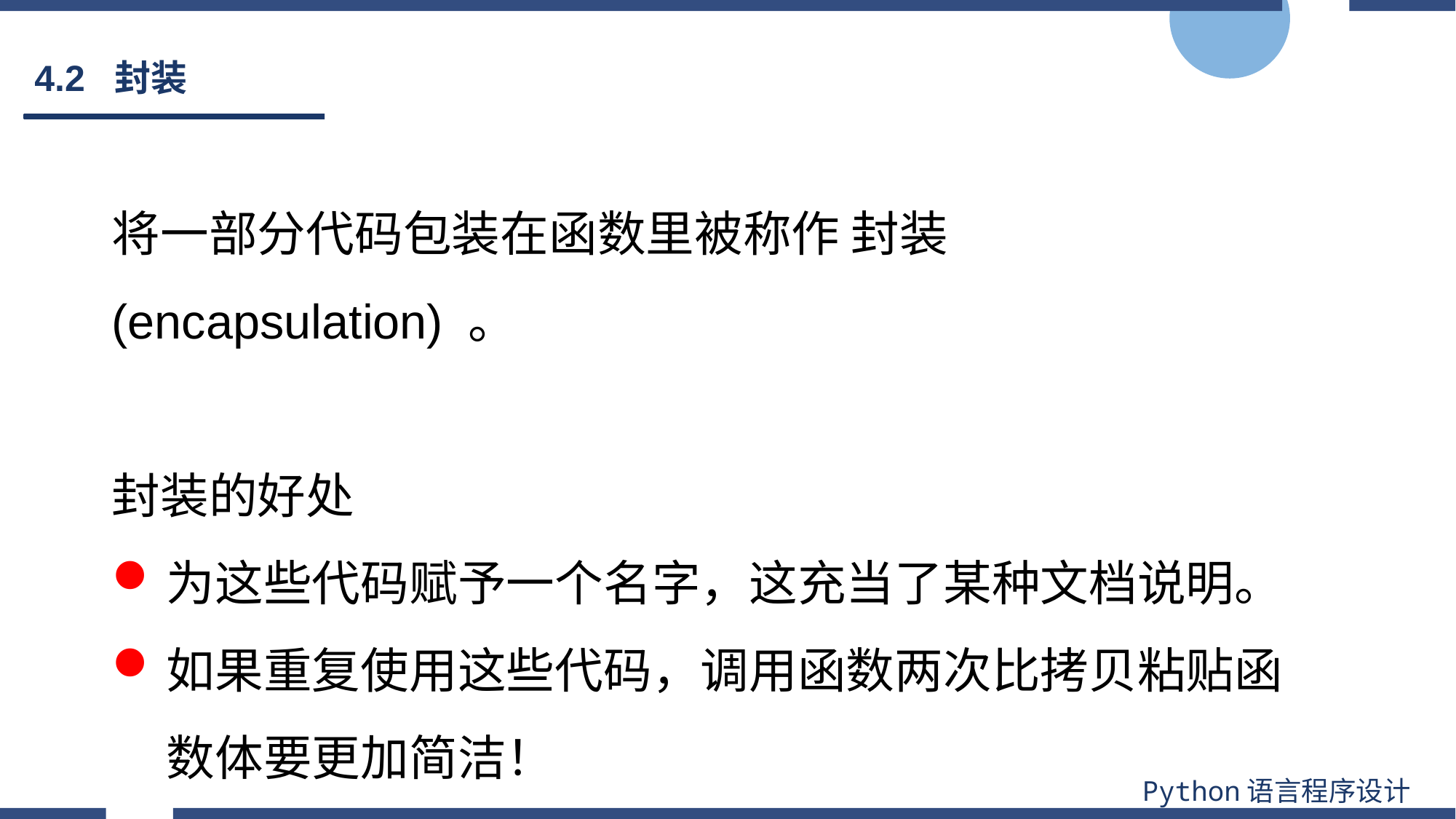

# 4.2  封装
将一部分代码包装在函数里被称作 封装 (encapsulation) 。

封装的好处
为这些代码赋予一个名字，这充当了某种文档说明。
如果重复使用这些代码，调用函数两次比拷贝粘贴函数体要更加简洁！